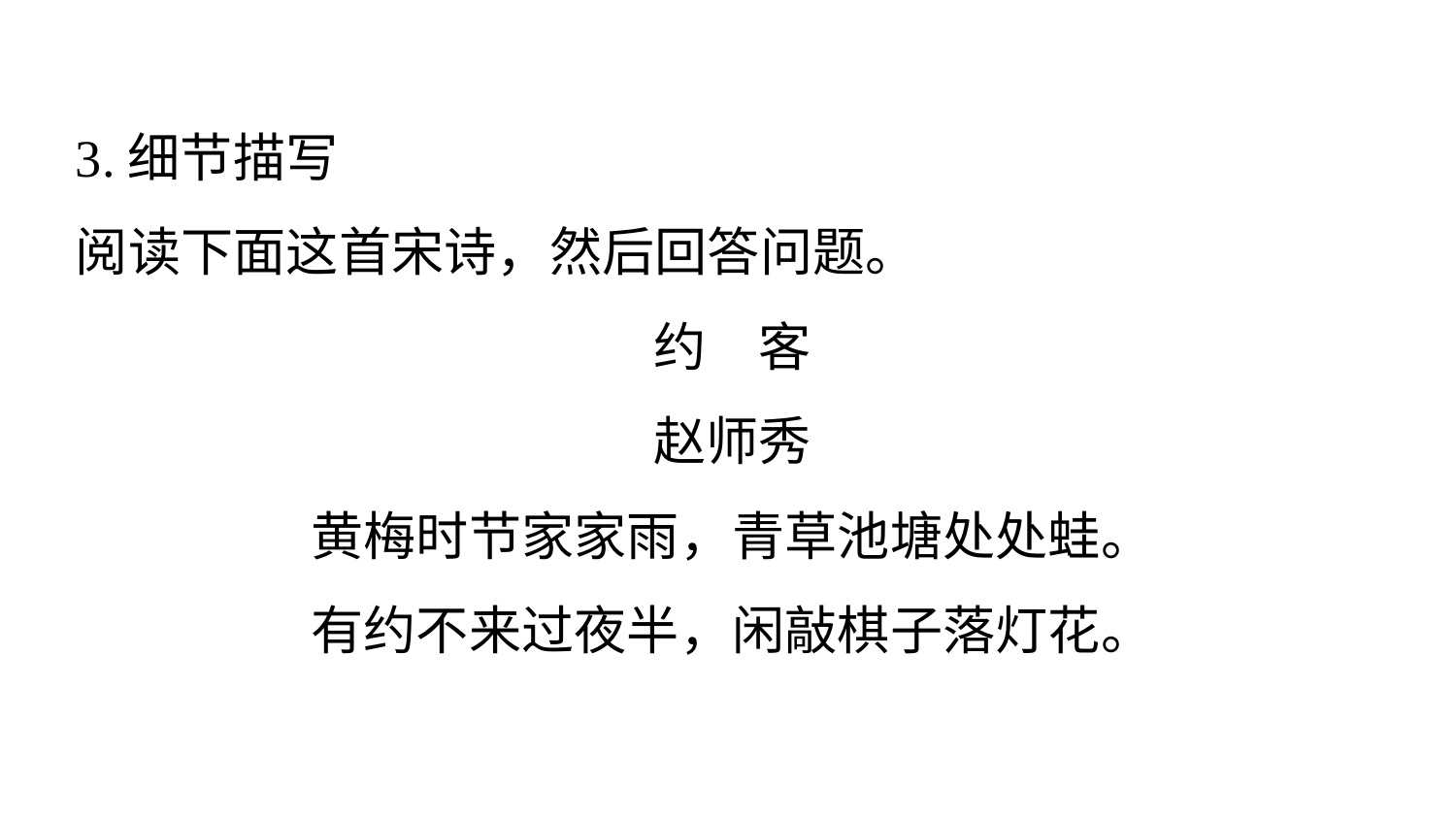

3.细节描写
阅读下面这首宋诗，然后回答问题。
约　客
赵师秀
黄梅时节家家雨，青草池塘处处蛙。
有约不来过夜半，闲敲棋子落灯花。